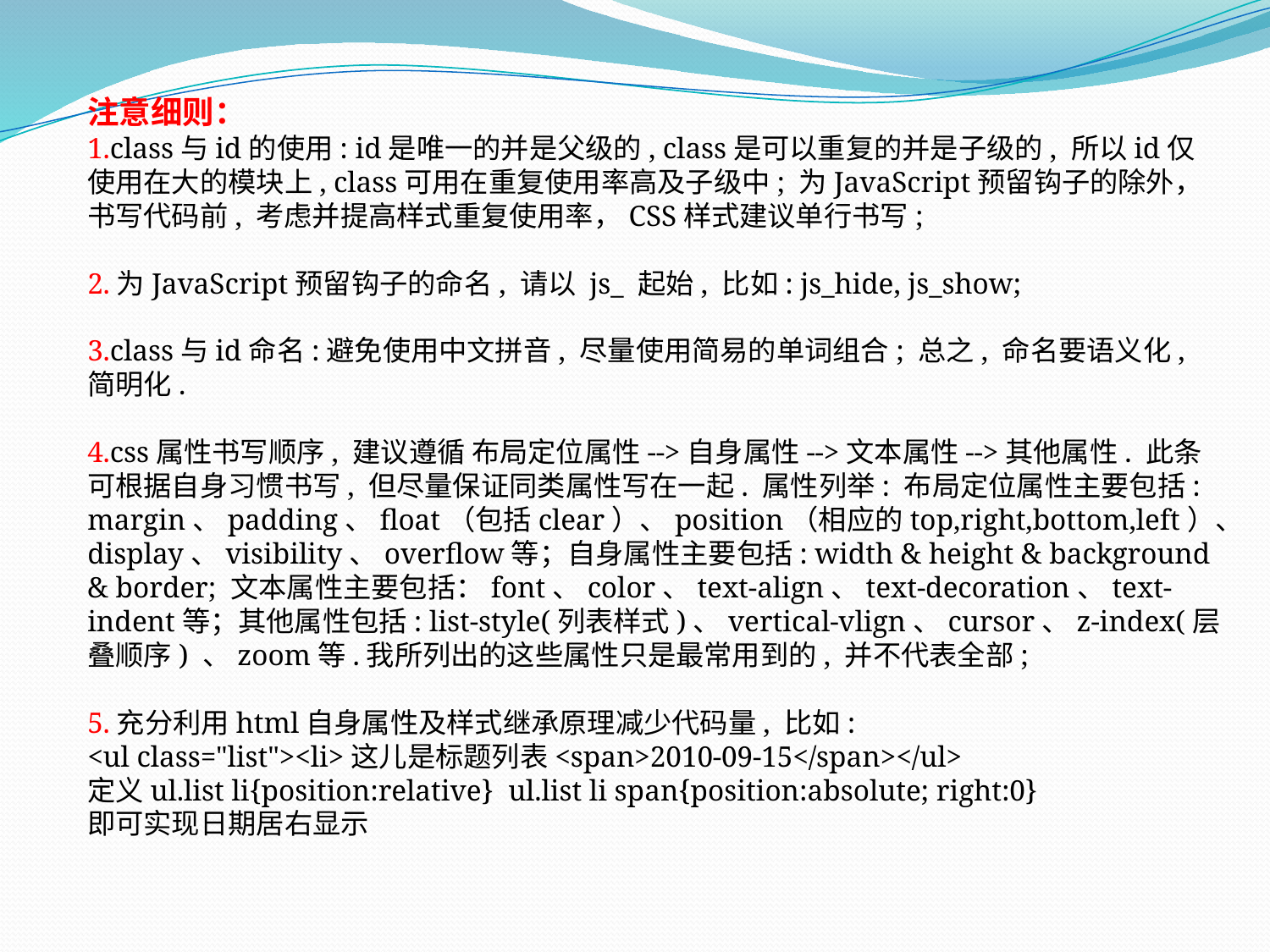

注意细则：
1.class与id的使用: id是唯一的并是父级的, class是可以重复的并是子级的, 所以id仅使用在大的模块上, class可用在重复使用率高及子级中; 为JavaScript预留钩子的除外，书写代码前, 考虑并提高样式重复使用率，CSS样式建议单行书写;

2.为JavaScript预留钩子的命名, 请以 js_ 起始, 比如: js_hide, js_show;

3.class与id命名:避免使用中文拼音, 尽量使用简易的单词组合; 总之, 命名要语义化, 简明化.

4.css属性书写顺序, 建议遵循 布局定位属性-->自身属性-->文本属性-->其他属性. 此条可根据自身习惯书写, 但尽量保证同类属性写在一起. 属性列举: 布局定位属性主要包括: margin、padding、float（包括clear）、position（相应的top,right,bottom,left）、display、visibility、overflow等；自身属性主要包括: width & height & background & border; 文本属性主要包括：font、color、text-align、text-decoration、text-indent等；其他属性包括: list-style(列表样式)、vertical-vlign、cursor、z-index(层叠顺序) 、zoom等.我所列出的这些属性只是最常用到的, 并不代表全部;

5.充分利用html自身属性及样式继承原理减少代码量, 比如:
<ul class="list"><li>这儿是标题列表<span>2010-09-15</span></ul>
定义ul.list li{position:relative}  ul.list li span{position:absolute; right:0}
即可实现日期居右显示